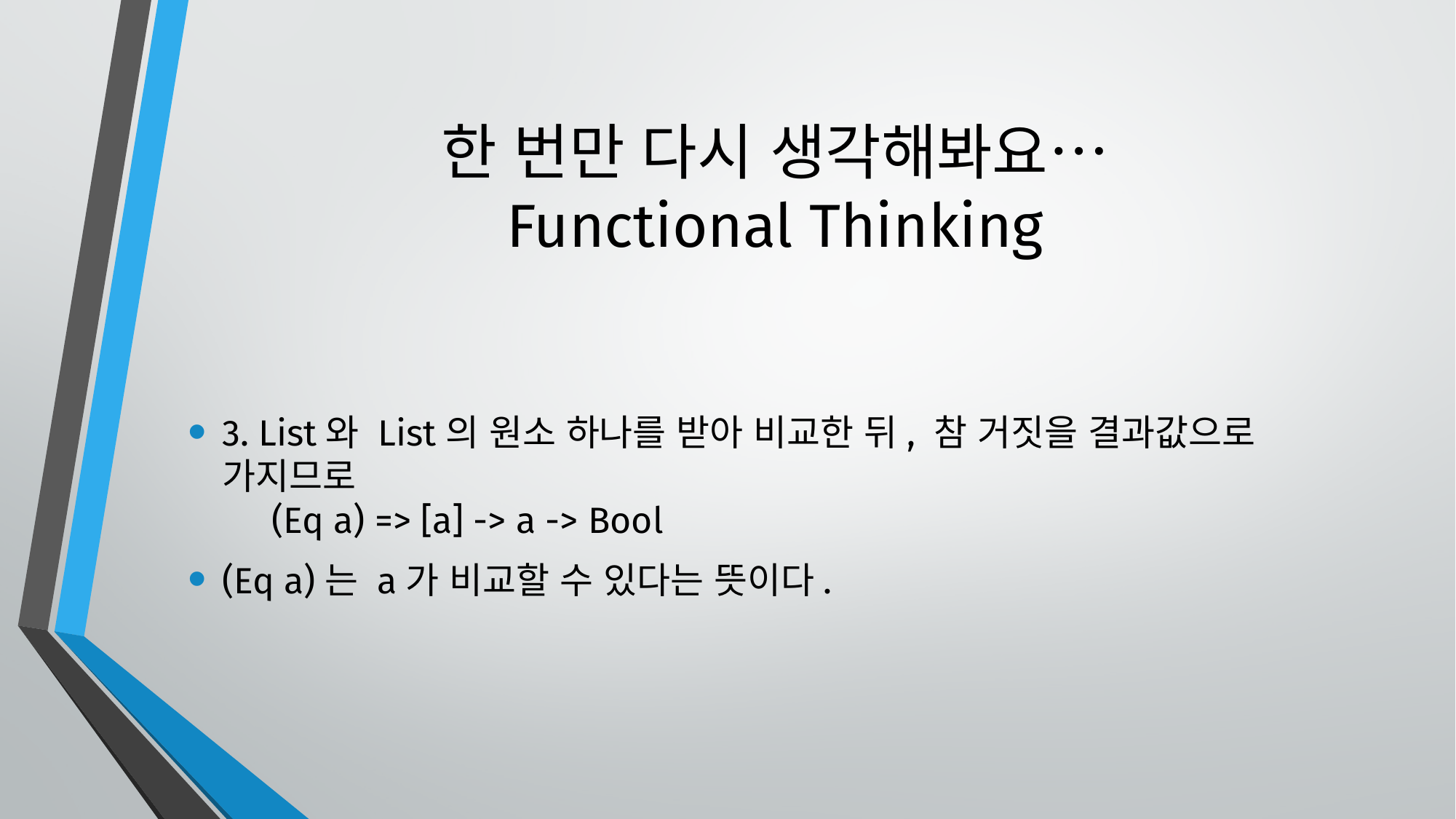

# 한 번만 다시 생각해봐요… Functional Thinking
3. List와 List의 원소 하나를 받아 비교한 뒤, 참 거짓을 결과값으로 가지므로
    (Eq a) => [a] -> a -> Bool
(Eq a)는 a가 비교할 수 있다는 뜻이다.